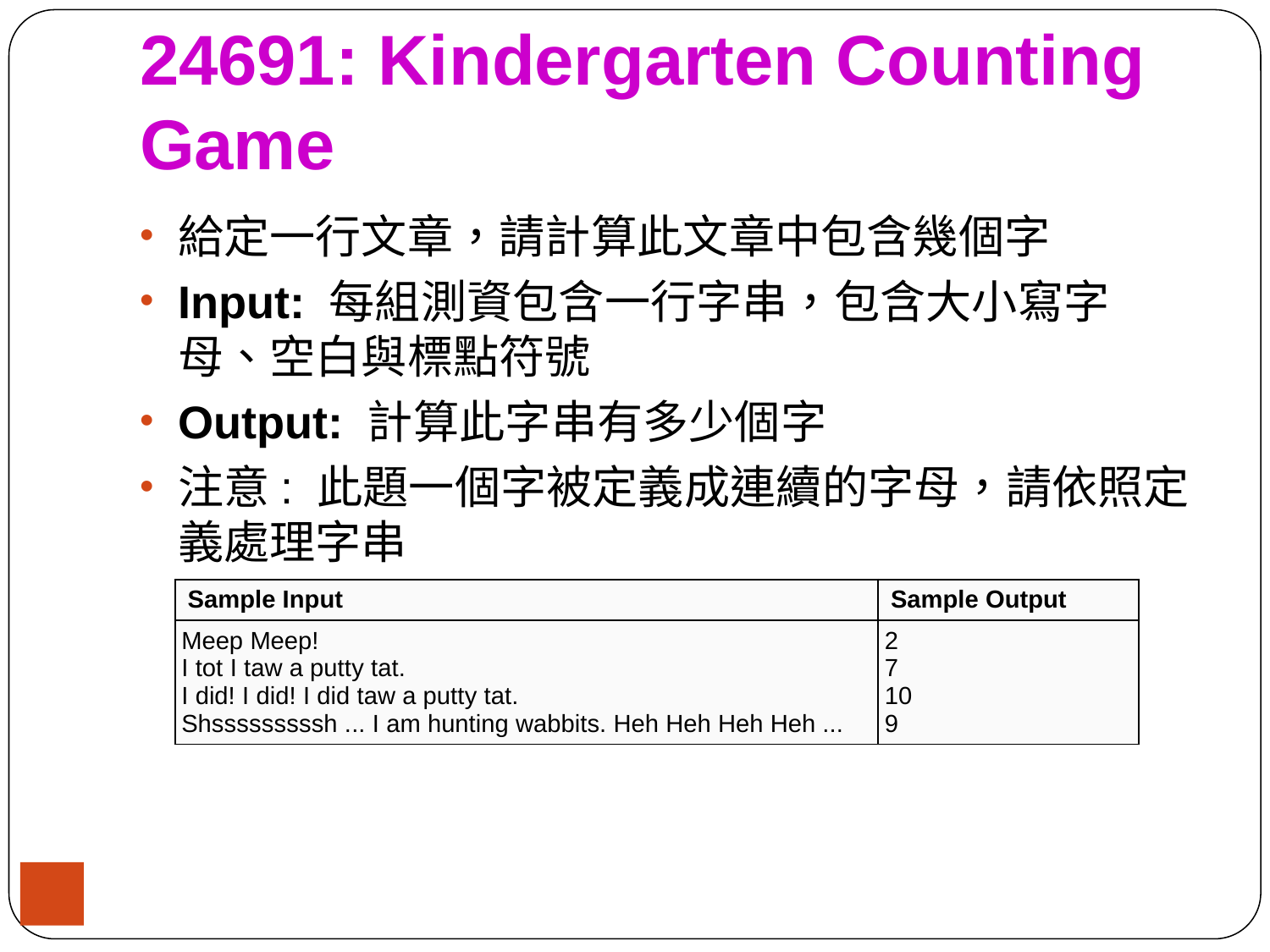

# 24691: Kindergarten Counting Game
給定一行文章，請計算此文章中包含幾個字
Input: 每組測資包含一行字串，包含大小寫字母、空白與標點符號
Output: 計算此字串有多少個字
注意: 此題一個字被定義成連續的字母，請依照定義處理字串
| Sample Input | Sample Output |
| --- | --- |
| Meep Meep! I tot I taw a putty tat. I did! I did! I did taw a putty tat. Shsssssssssh ... I am hunting wabbits. Heh Heh Heh Heh ... | 2 7 10 9 |